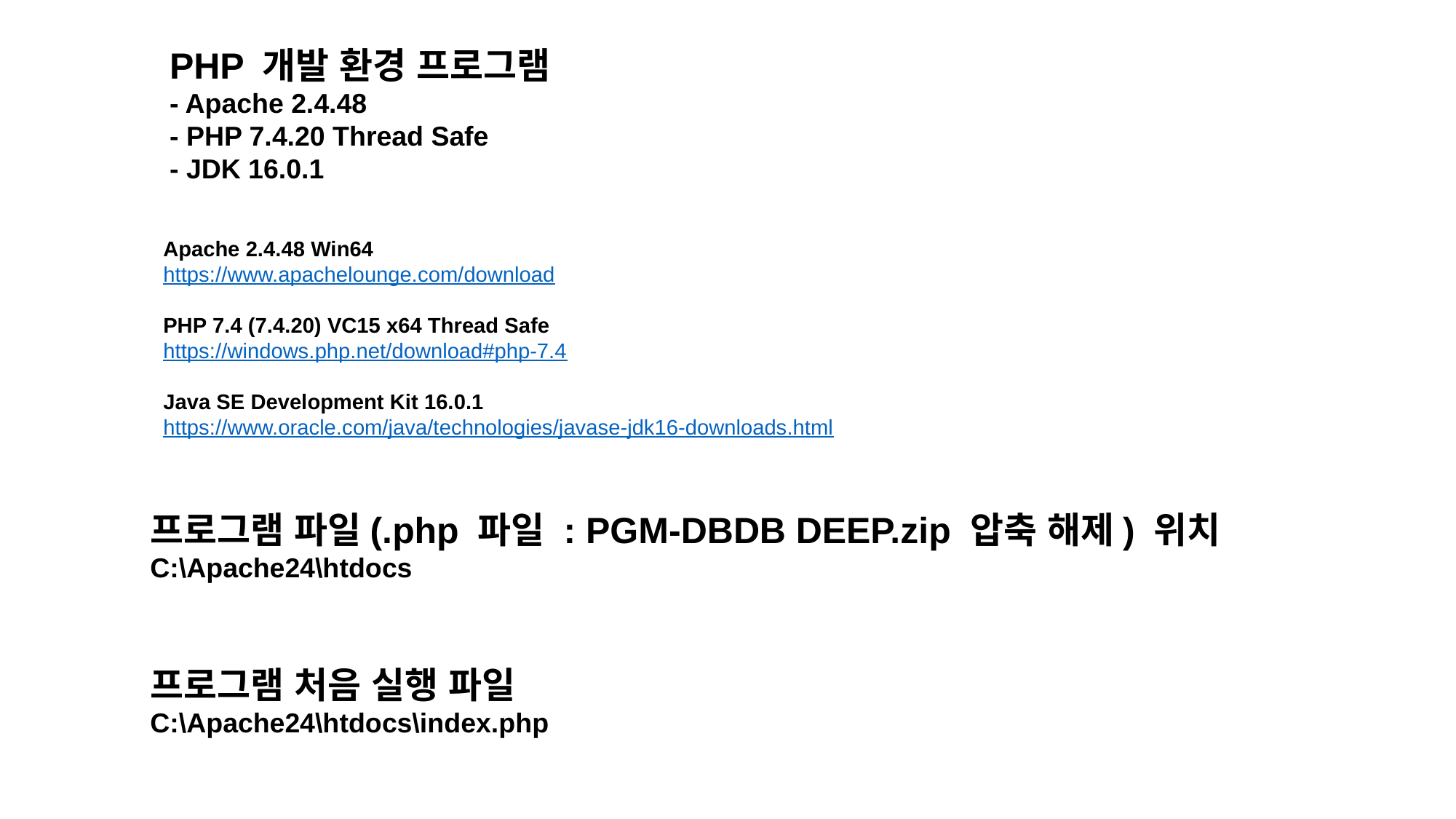

PHP 개발 환경 프로그램
- Apache 2.4.48
- PHP 7.4.20 Thread Safe
- JDK 16.0.1
Apache 2.4.48 Win64
https://www.apachelounge.com/download

PHP 7.4 (7.4.20) VC15 x64 Thread Safe
https://windows.php.net/download#php-7.4

Java SE Development Kit 16.0.1
https://www.oracle.com/java/technologies/javase-jdk16-downloads.html
프로그램 파일(.php 파일 : PGM-DBDB DEEP.zip 압축 해제) 위치
C:\Apache24\htdocs
프로그램 처음 실행 파일
C:\Apache24\htdocs\index.php